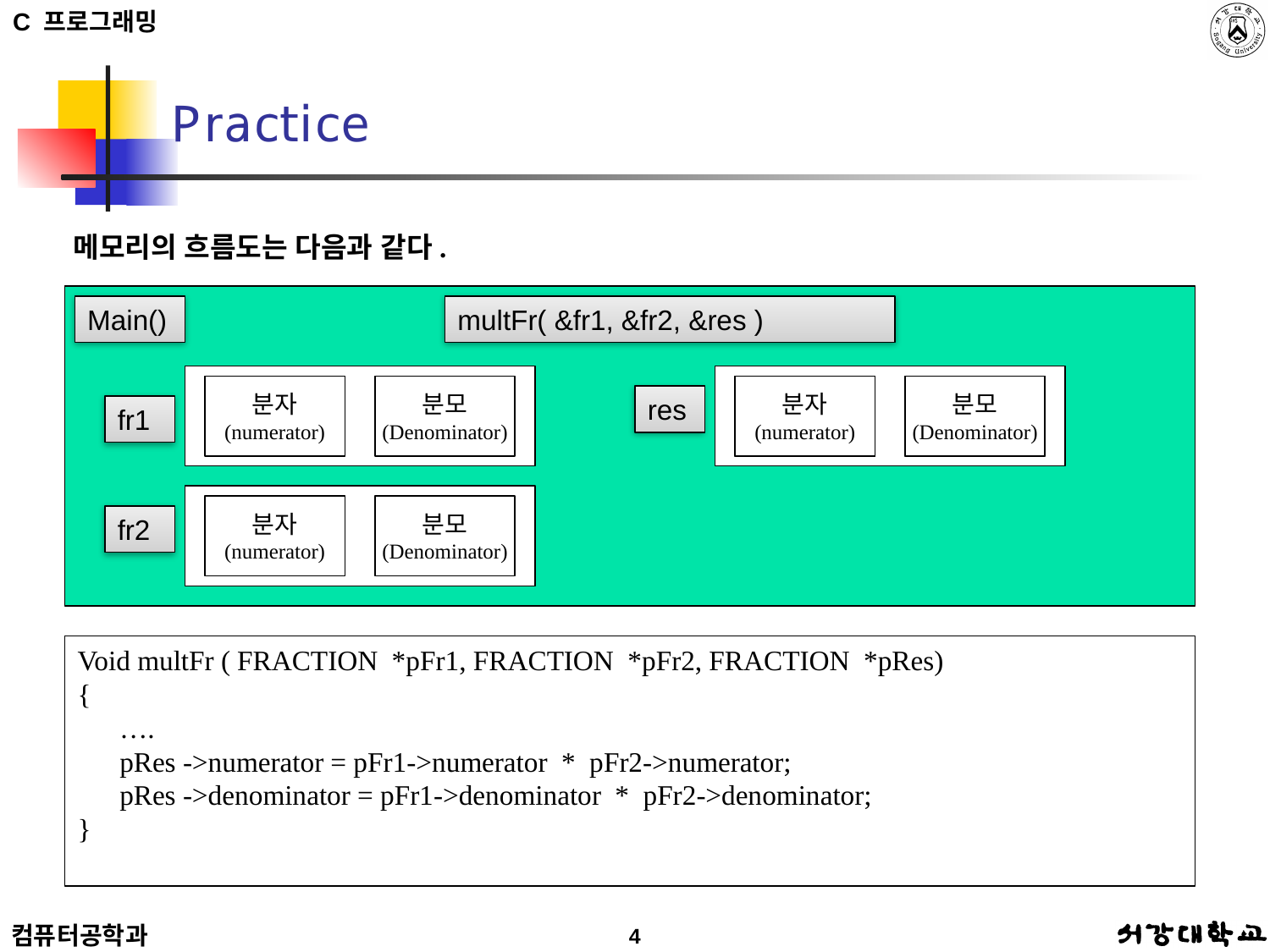

# Practice
메모리의 흐름도는 다음과 같다.

Main()
multFr( &fr1, &fr2, &res )

분자
(numerator)
분모
(Denominator)

분자
(numerator)

분모
(Denominator)
res
fr1

분자
(numerator)
분모
(Denominator)
fr2
Void multFr ( FRACTION  *pFr1, FRACTION  *pFr2, FRACTION  *pRes)
{
      ….
      pRes ->numerator = pFr1->numerator  *  pFr2->numerator;
      pRes ->denominator = pFr1->denominator  *  pFr2->denominator;
}
4